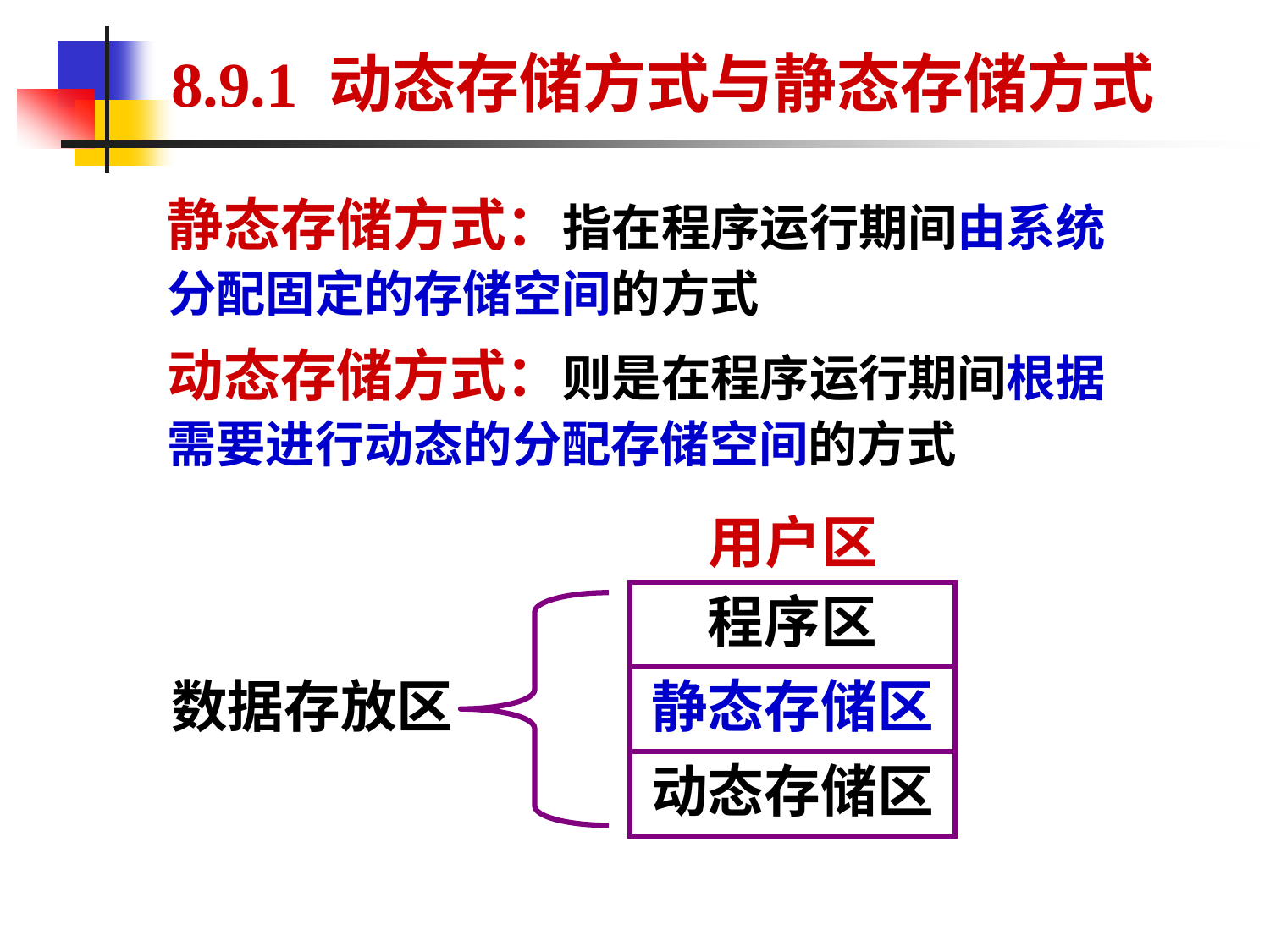

8.9.1 动态存储方式与静态存储方式
静态存储方式：指在程序运行期间由系统分配固定的存储空间的方式
动态存储方式：则是在程序运行期间根据需要进行动态的分配存储空间的方式
用户区
程序区

静态存储区
数据存放区
动态存储区